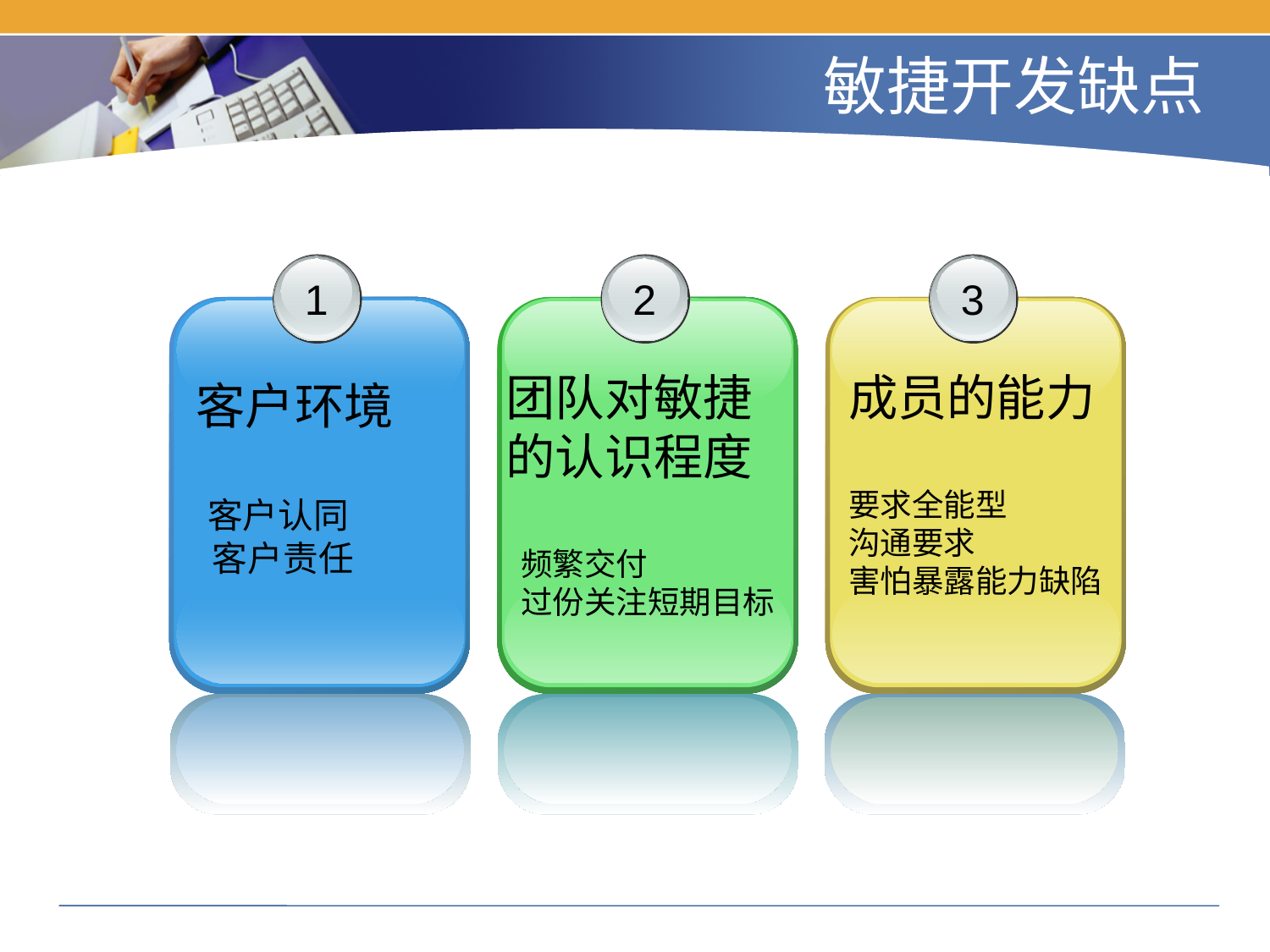

# 敏捷开发缺点

1

客户环境

 客户认同
 客户责任

2

团队对敏捷的认识程度

 频繁交付
 过份关注短期目标

3

成员的能力

要求全能型
沟通要求
害怕暴露能力缺陷